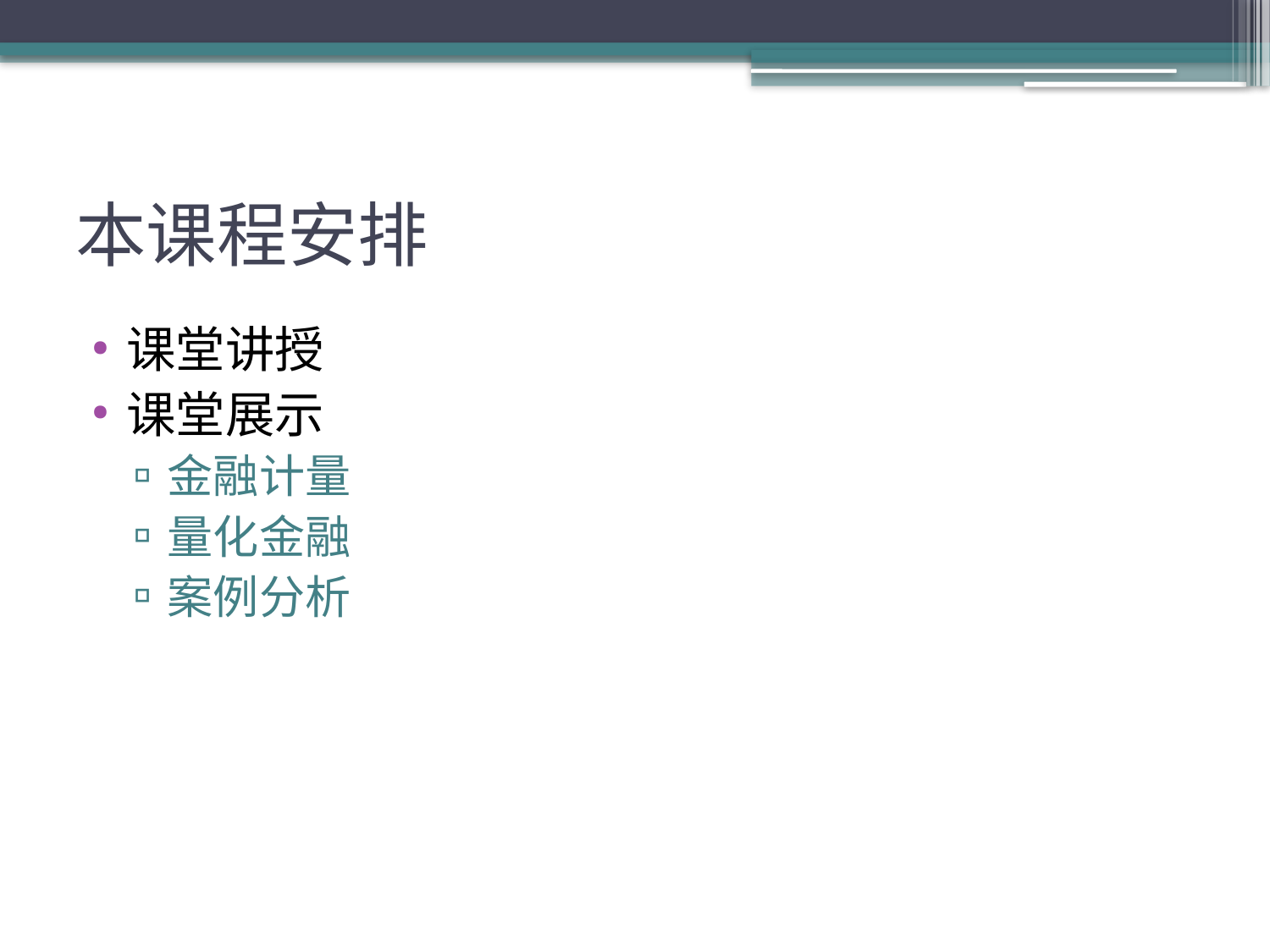

# 本课程安排
课堂讲授
课堂展示
金融计量
量化金融
案例分析